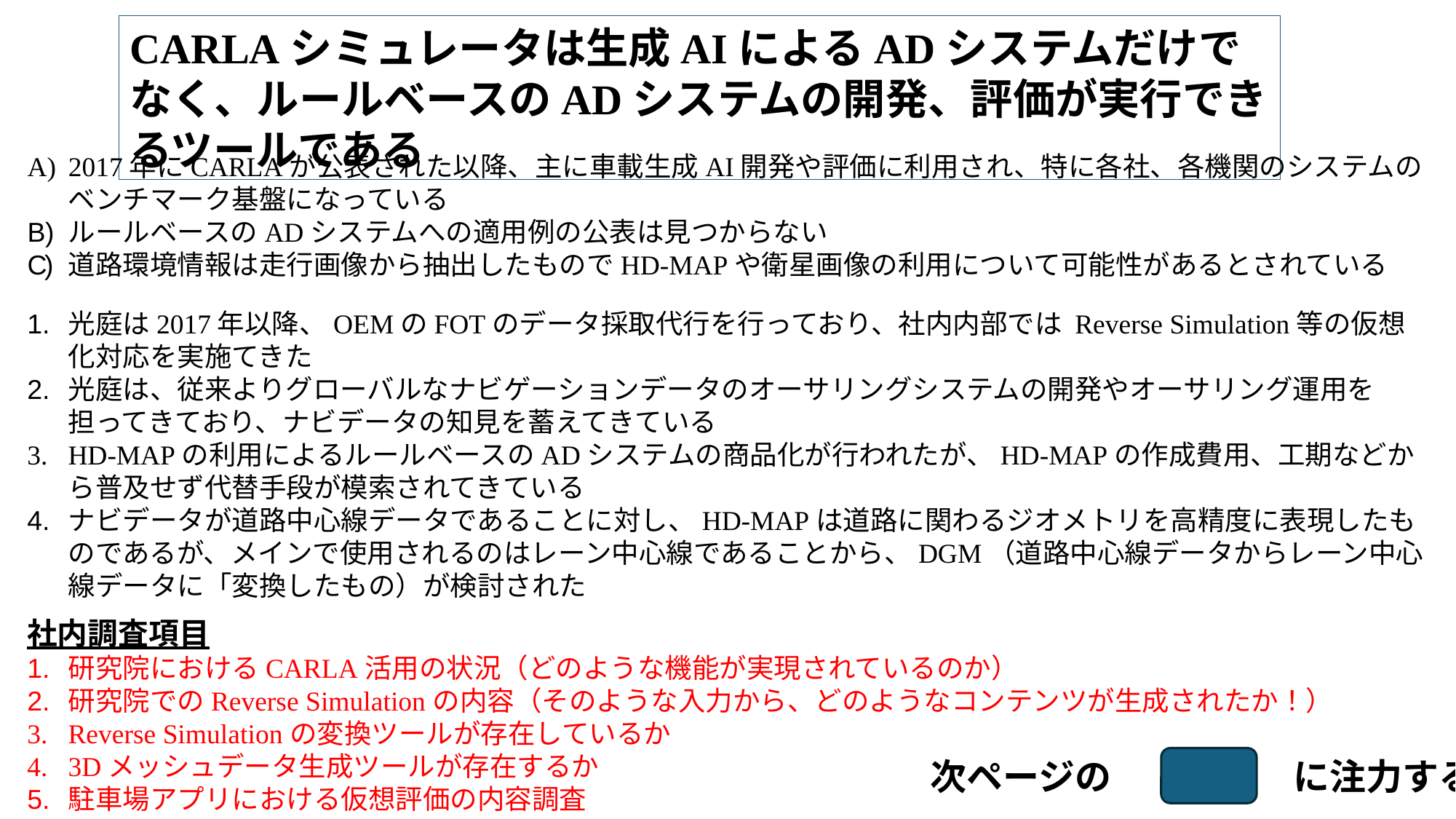

CARLAシミュレータは生成AIによるADシステムだけでなく、ルールベースのADシステムの開発、評価が実行できるツールである
2017年にCARLAが公表された以降、主に車載生成AI開発や評価に利用され、特に各社、各機関のシステムのベンチマーク基盤になっている
ルールベースのADシステムへの適用例の公表は見つからない
道路環境情報は走行画像から抽出したものでHD-MAPや衛星画像の利用について可能性があるとされている
光庭は2017年以降、OEMのFOTのデータ採取代行を行っており、社内内部では Reverse Simulation等の仮想化対応を実施てきた
光庭は、従来よりグローバルなナビゲーションデータのオーサリングシステムの開発やオーサリング運用を担ってきており、ナビデータの知見を蓄えてきている
HD-MAPの利用によるルールベースのADシステムの商品化が行われたが、HD-MAPの作成費用、工期などから普及せず代替手段が模索されてきている
ナビデータが道路中心線データであることに対し、HD-MAPは道路に関わるジオメトリを高精度に表現したものであるが、メインで使用されるのはレーン中心線であることから、DGM（道路中心線データからレーン中心線データに「変換したもの）が検討された
社内調査項目
研究院におけるCARLA活用の状況（どのような機能が実現されているのか）
研究院でのReverse Simulationの内容（そのような入力から、どのようなコンテンツが生成されたか！）
Reverse Simulationの変換ツールが存在しているか
3Dメッシュデータ生成ツールが存在するか
駐車場アプリにおける仮想評価の内容調査
次ページの　　　　　に注力する